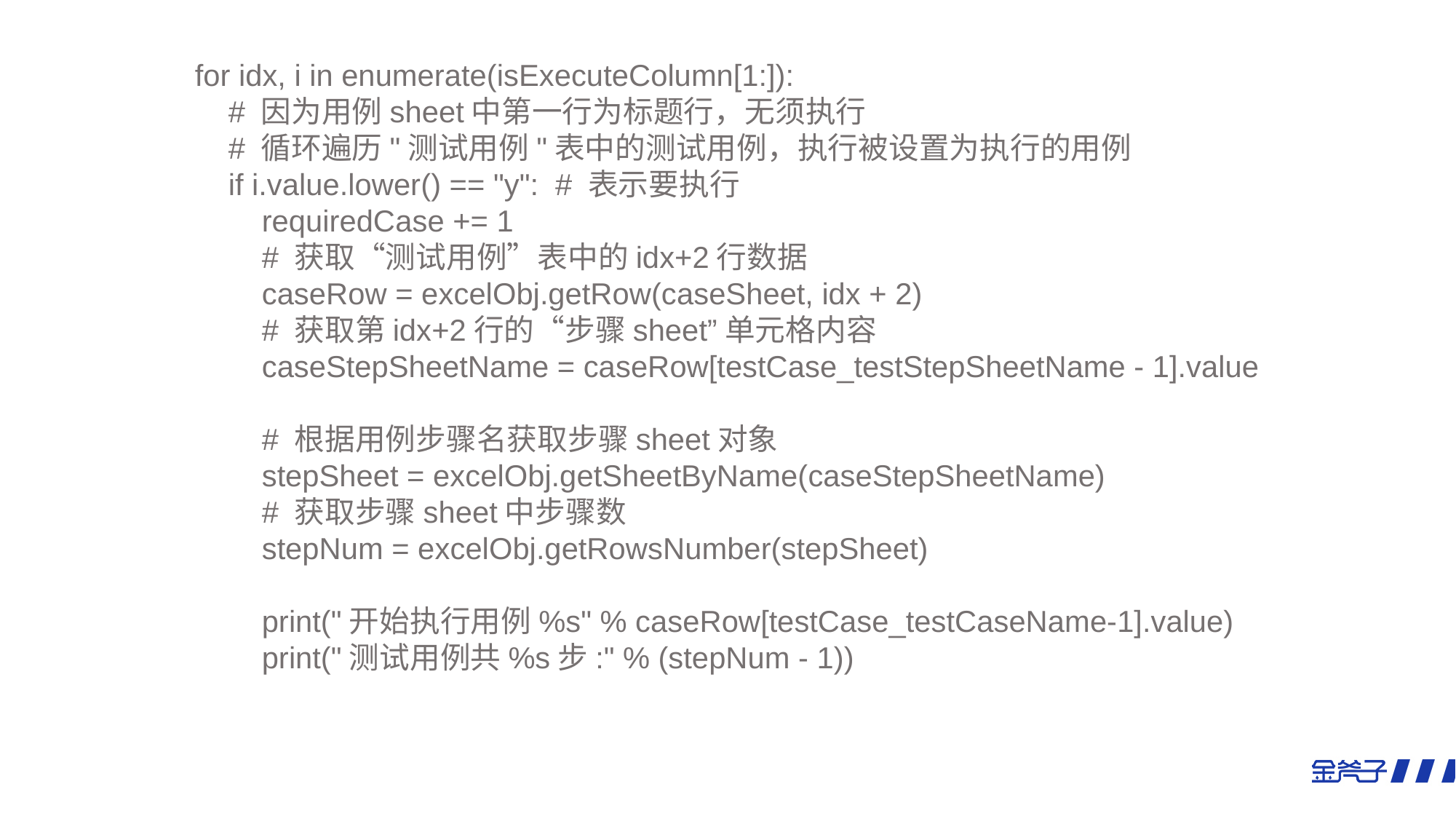

for idx, i in enumerate(isExecuteColumn[1:]):
            # 因为用例sheet中第一行为标题行，无须执行
            # 循环遍历"测试用例"表中的测试用例，执行被设置为执行的用例
            if i.value.lower() == "y":  # 表示要执行
                requiredCase += 1
                # 获取“测试用例”表中的idx+2行数据
                caseRow = excelObj.getRow(caseSheet, idx + 2)
                # 获取第idx+2行的“步骤sheet”单元格内容
                caseStepSheetName = caseRow[testCase_testStepSheetName - 1].value

                # 根据用例步骤名获取步骤sheet对象
                stepSheet = excelObj.getSheetByName(caseStepSheetName)
                # 获取步骤sheet中步骤数
                stepNum = excelObj.getRowsNumber(stepSheet)

                print("开始执行用例%s" % caseRow[testCase_testCaseName-1].value)
                print("测试用例共%s步:" % (stepNum - 1))